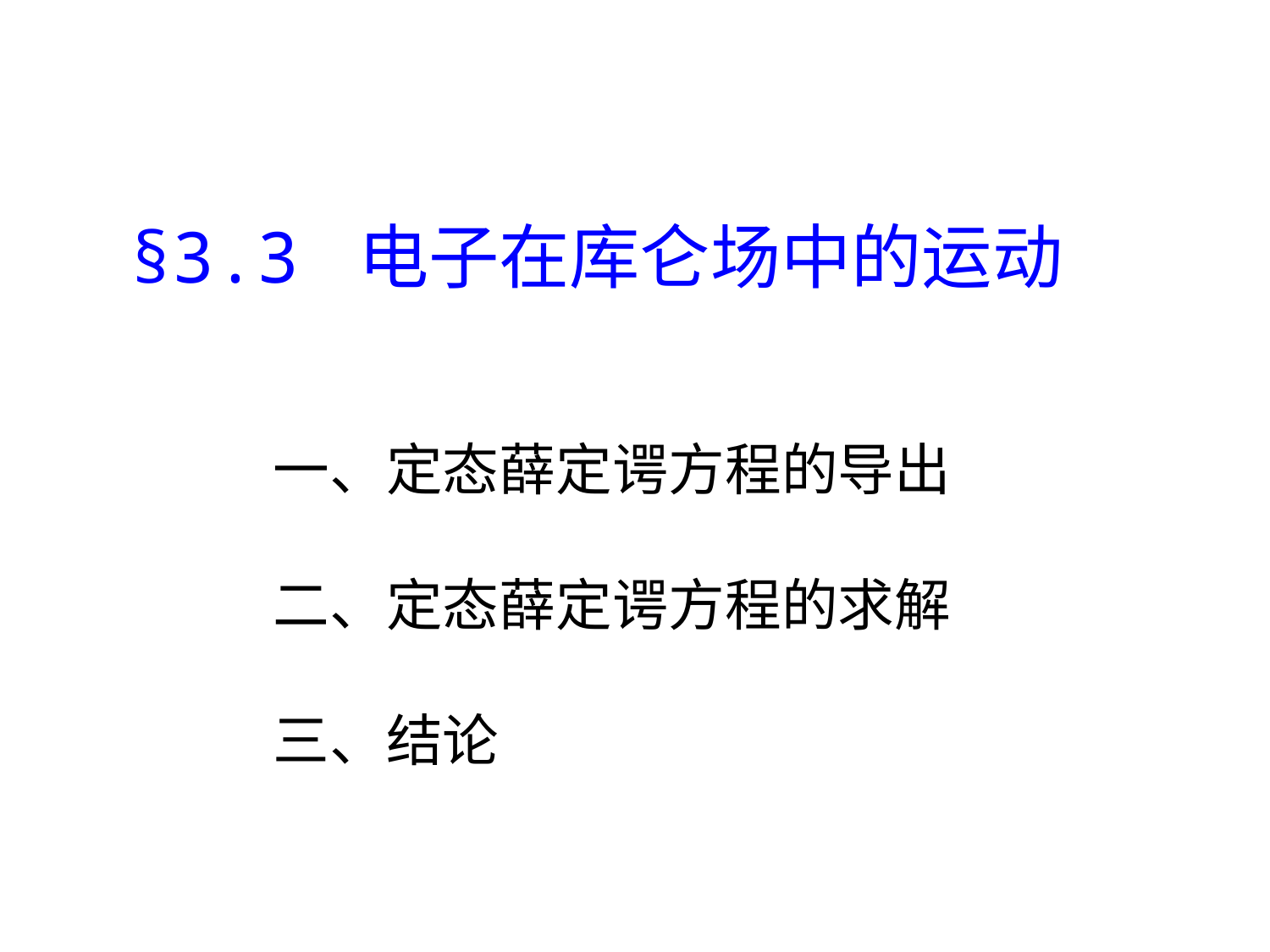

§3.3 电子在库仑场中的运动

一、定态薛定谔方程的导出
二、定态薛定谔方程的求解
三、结论